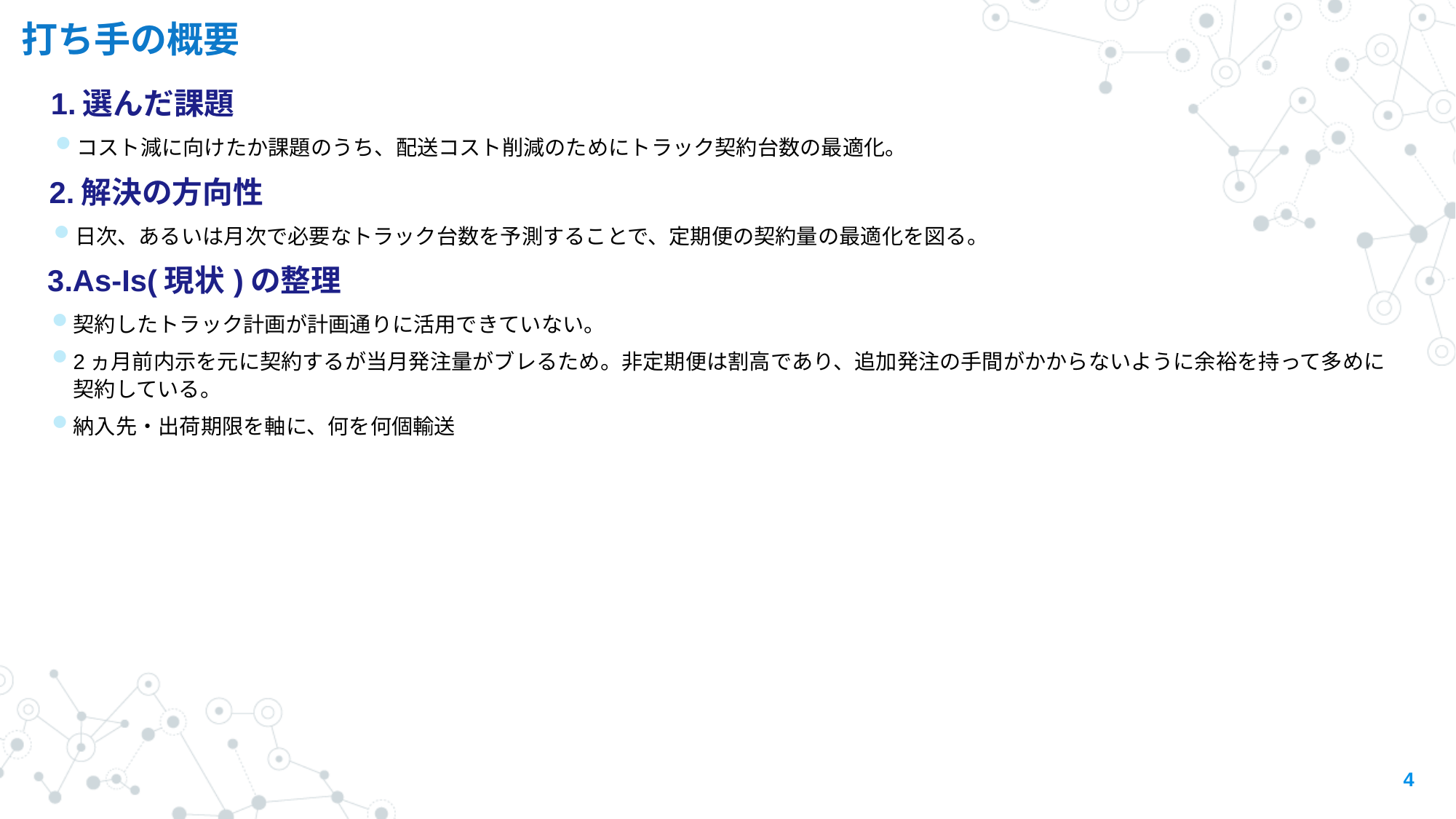

打ち手の概要
| 1.選んだ課題 |
| --- |
| コスト減に向けたか課題のうち、配送コスト削減のためにトラック契約台数の最適化。 |
| 2.解決の方向性 |
| --- |
| 日次、あるいは月次で必要なトラック台数を予測することで、定期便の契約量の最適化を図る。 |
| 3.As-Is(現状)の整理 |
| --- |
| 契約したトラック計画が計画通りに活用できていない。 2ヵ月前内示を元に契約するが当月発注量がブレるため。非定期便は割高であり、追加発注の手間がかからないように余裕を持って多めに契約している。 納入先・出荷期限を軸に、何を何個輸送 |
4